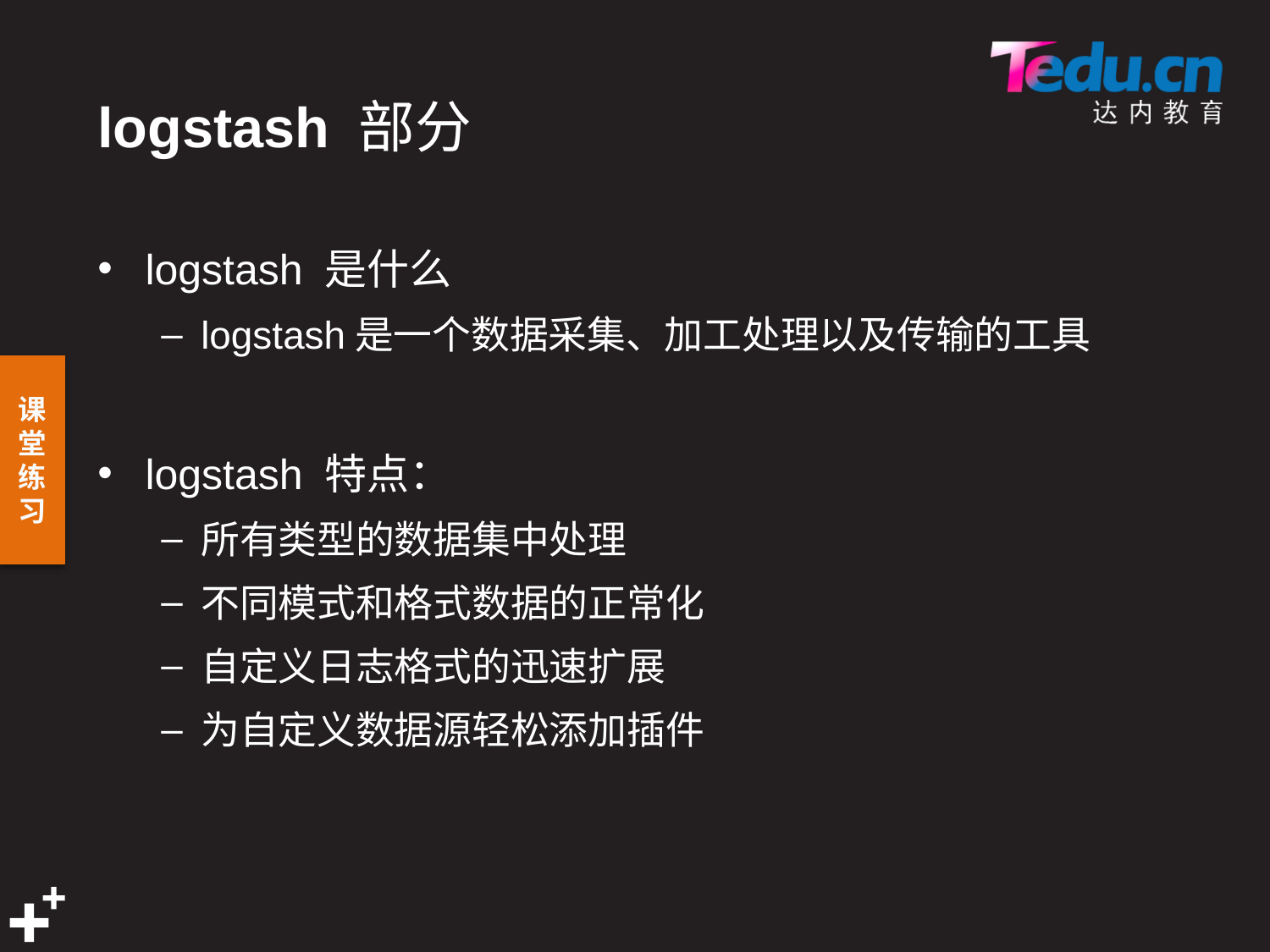

# logstash 部分
logstash 是什么
logstash是一个数据采集、加工处理以及传输的工具

logstash 特点：
所有类型的数据集中处理
不同模式和格式数据的正常化
自定义日志格式的迅速扩展
为自定义数据源轻松添加插件